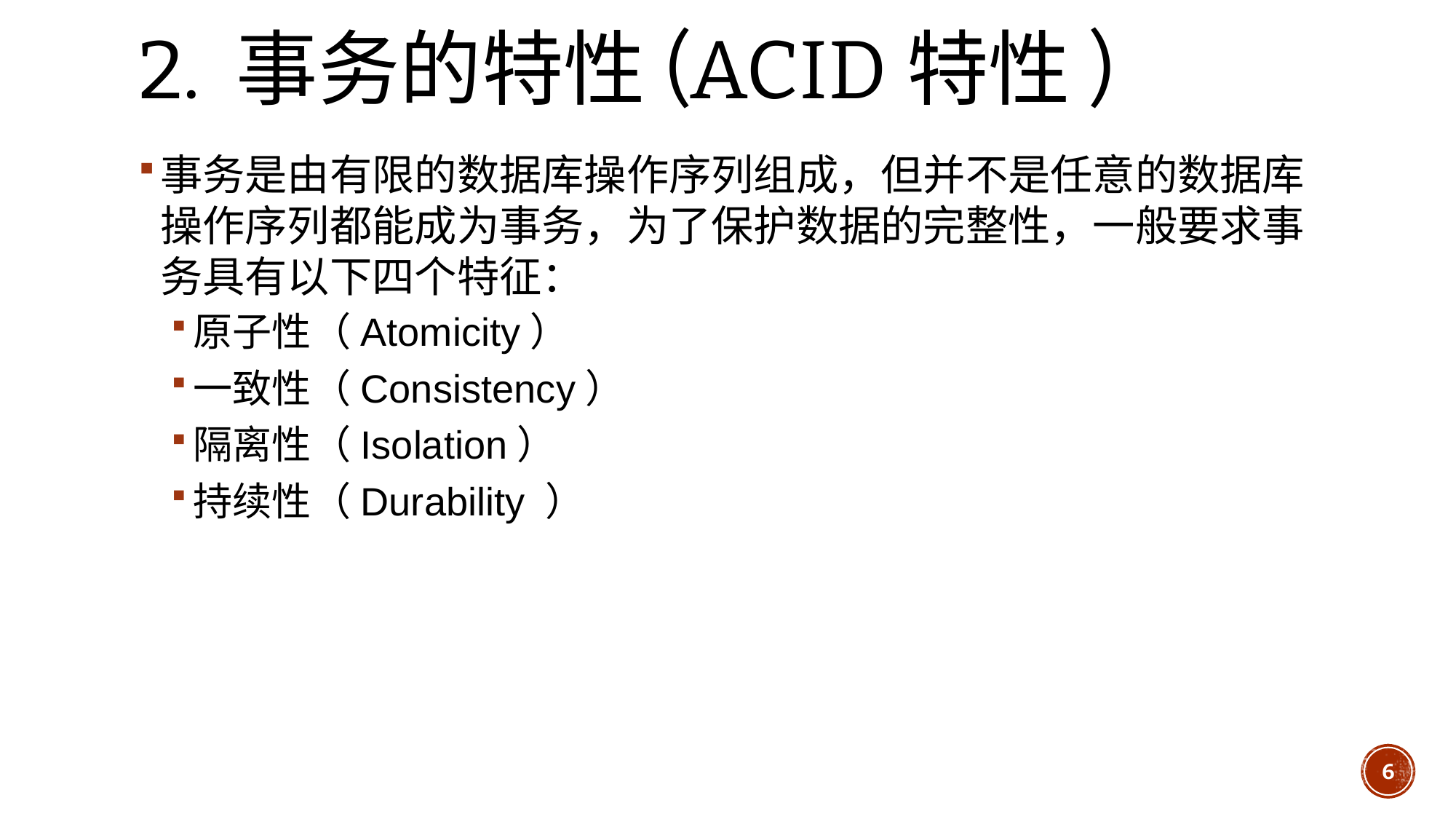

# 2. 事务的特性(ACID特性)
事务是由有限的数据库操作序列组成，但并不是任意的数据库操作序列都能成为事务，为了保护数据的完整性，一般要求事务具有以下四个特征：
原子性（Atomicity）
一致性（Consistency）
隔离性（Isolation）
持续性（Durability ）
6